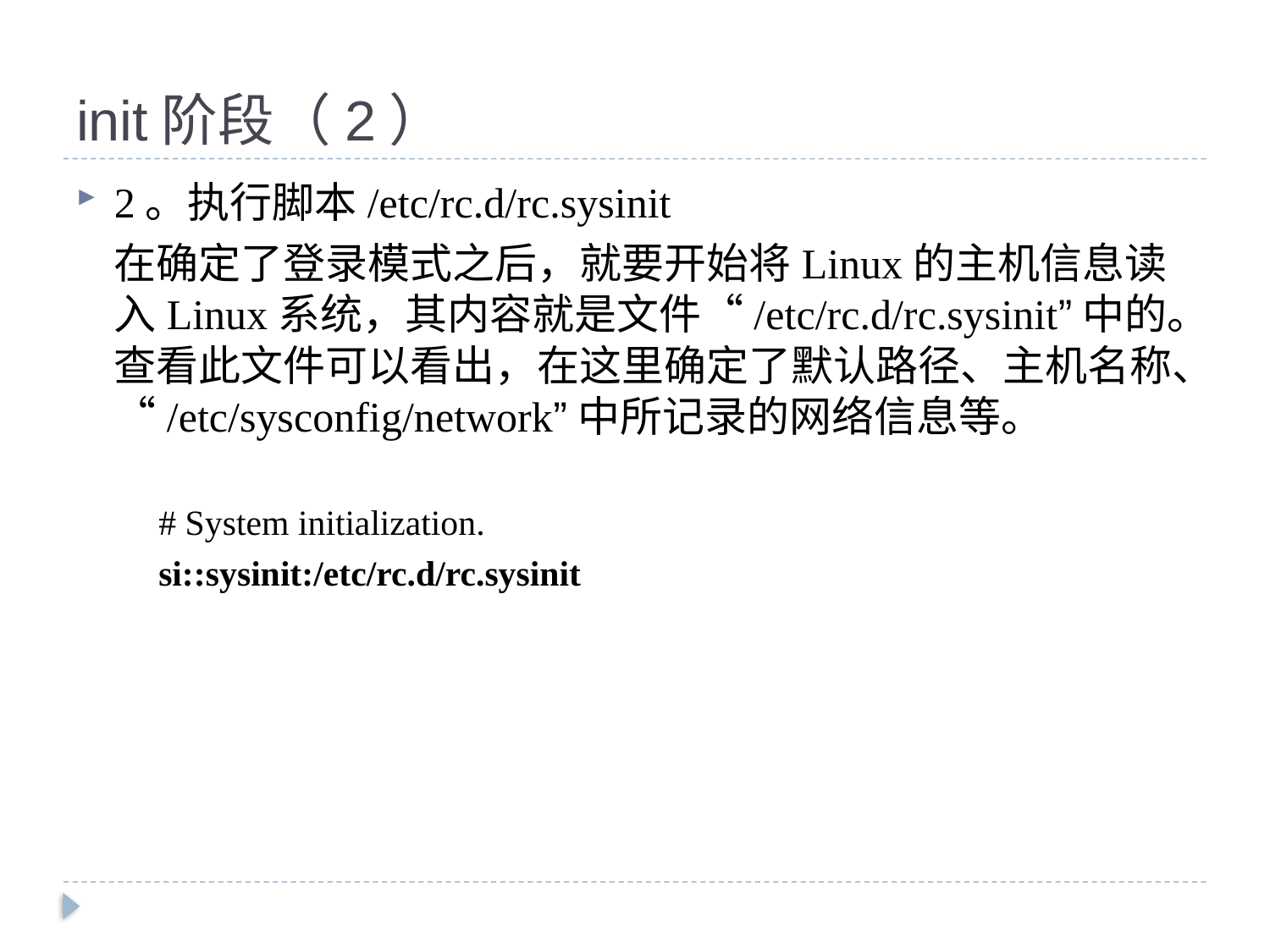

# init阶段（2）
2。执行脚本/etc/rc.d/rc.sysinit
	在确定了登录模式之后，就要开始将Linux的主机信息读入Linux系统，其内容就是文件“/etc/rc.d/rc.sysinit”中的。查看此文件可以看出，在这里确定了默认路径、主机名称、“/etc/sysconfig/network”中所记录的网络信息等。

# System initialization.
si::sysinit:/etc/rc.d/rc.sysinit